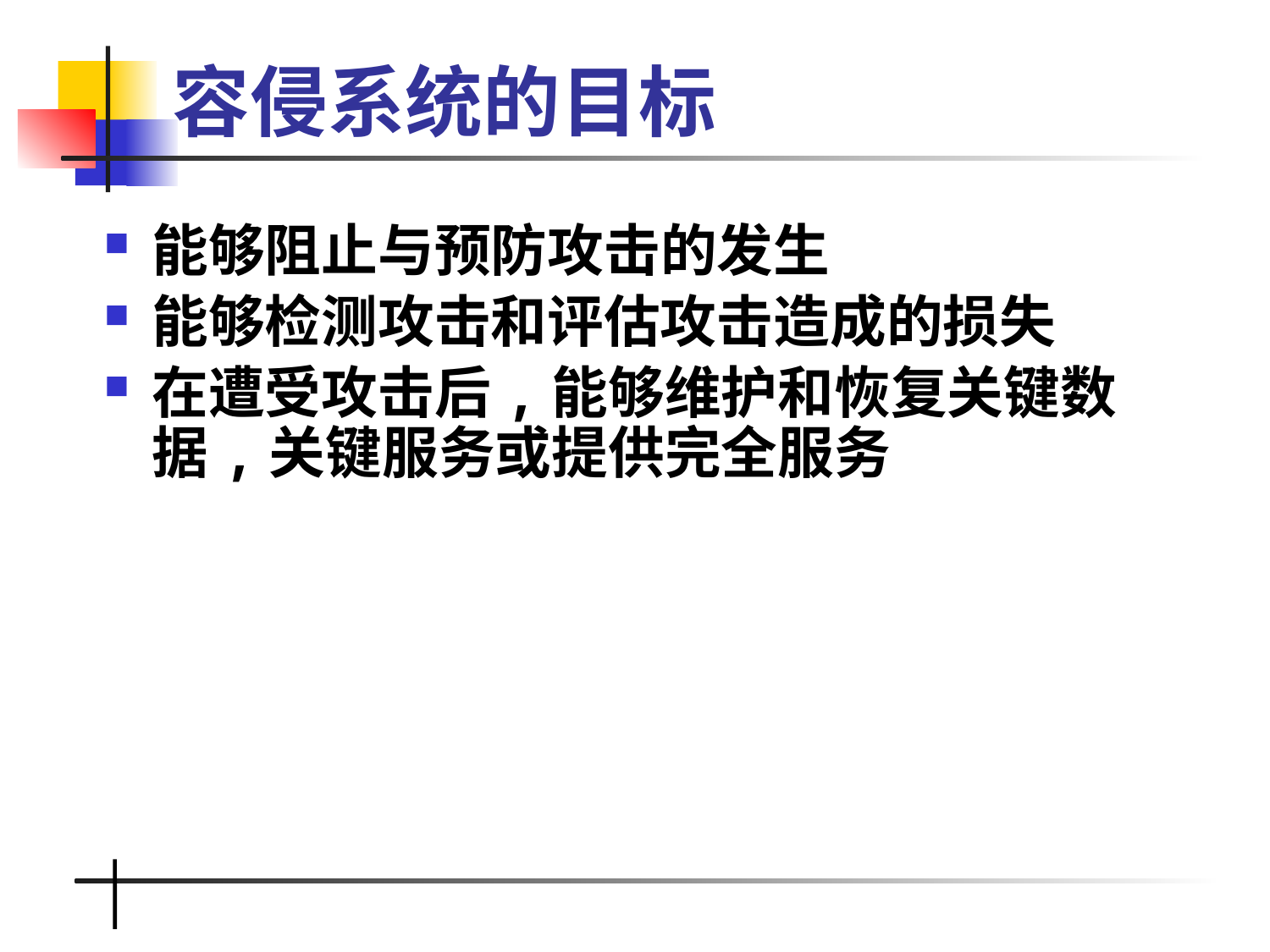

# 容侵系统的目标
能够阻止与预防攻击的发生
能够检测攻击和评估攻击造成的损失
在遭受攻击后,能够维护和恢复关键数据,关键服务或提供完全服务